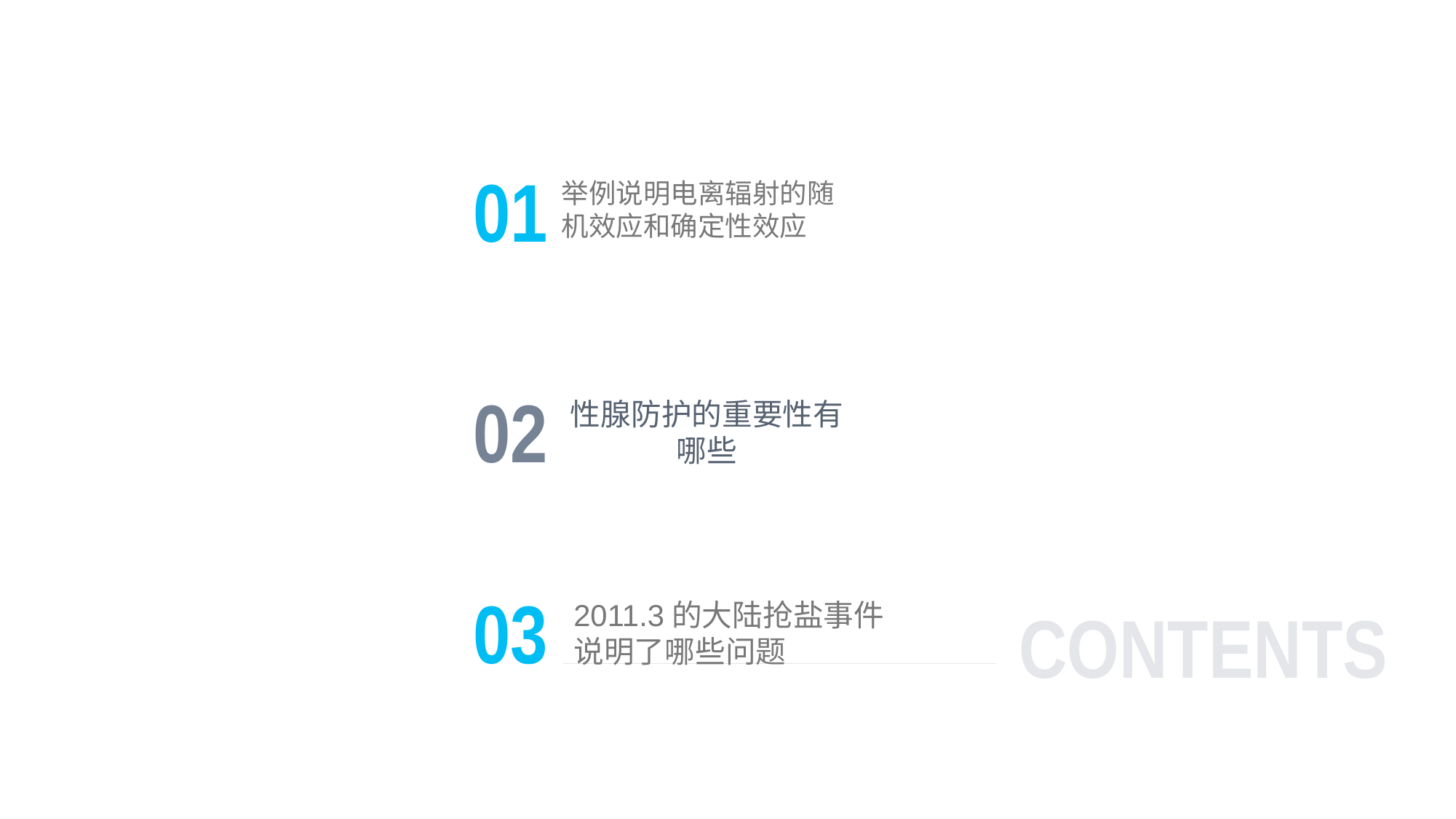

举例说明电离辐射的随机效应和确定性效应
01
性腺防护的重要性有哪些
02

03
CONTENTS
2011.3的大陆抢盐事件说明了哪些问题